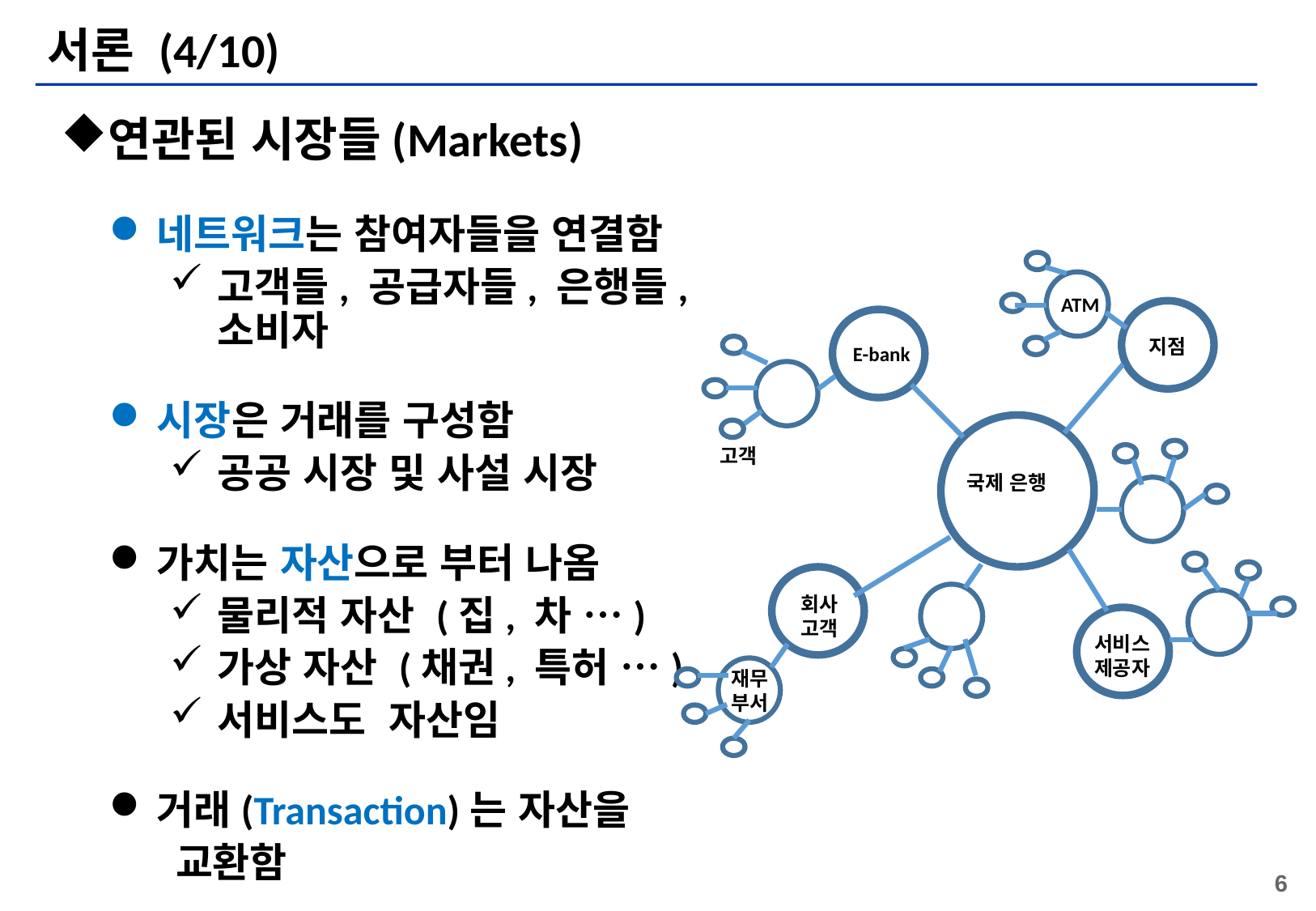

# 서론 (4/10)
연관된 시장들(Markets)

네트워크는 참여자들을 연결함
고객들, 공급자들, 은행들, 소비자

시장은 거래를 구성함
공공 시장 및 사설 시장

가치는 자산으로 부터 나옴
물리적 자산 (집, 차 …)
가상 자산 (채권, 특허 …)
서비스도  자산임

거래(Transaction)는 자산을
     교환함

ATM

지점
E-bank

고객

국제 은행

회사 고객

서비스 제공자

재무부서